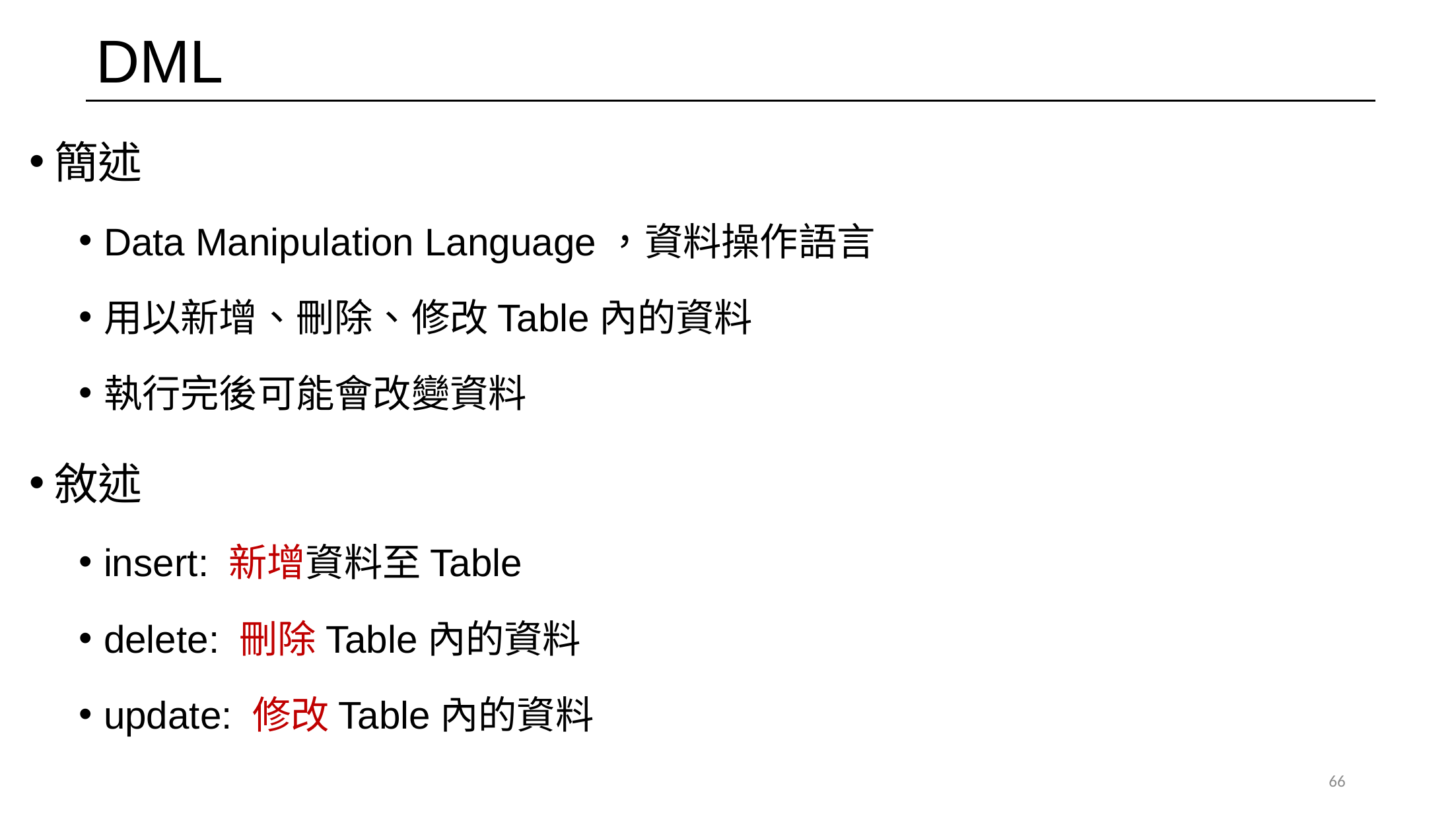

# DML
簡述
Data Manipulation Language，資料操作語言
用以新增、刪除、修改Table內的資料
執行完後可能會改變資料
敘述
insert: 新增資料至Table
delete: 刪除Table內的資料
update: 修改Table內的資料
66